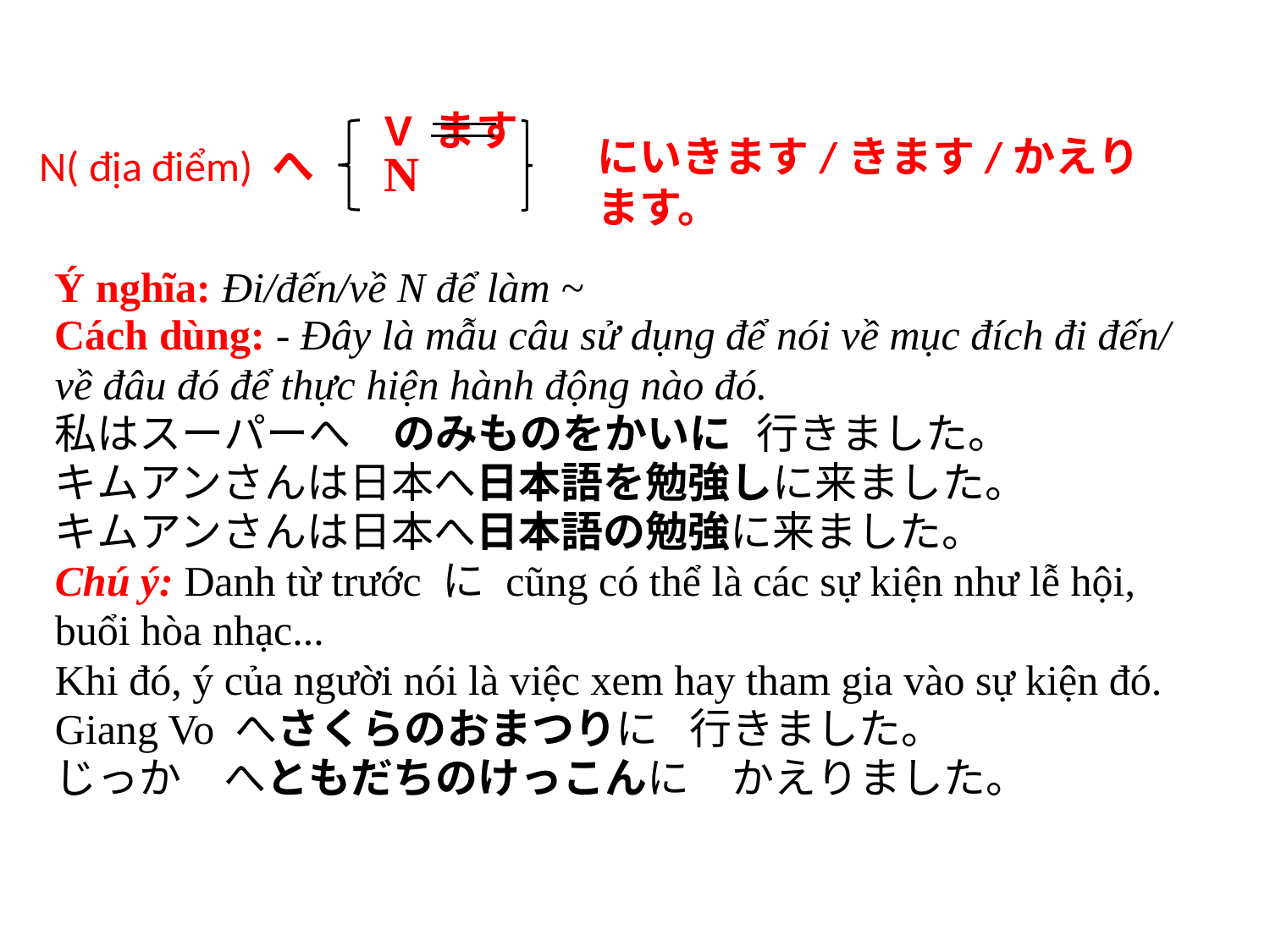

V ます
N

にいきます/きます/かえります。
N( địa điểm) へ
Ý nghĩa: Đi/đến/về N để làm ~
Cách dùng: - Đây là mẫu câu sử dụng để nói về mục đích đi đến/ về đâu đó để thực hiện hành động nào đó.
私はスーパーへ　のみものをかいに　行きました。
キムアンさんは日本へ日本語を勉強しに来ました。
キムアンさんは日本へ日本語の勉強に来ました。
Chú ý: Danh từ trước に cũng có thể là các sự kiện như lễ hội, buổi hòa nhạc...
Khi đó, ý của người nói là việc xem hay tham gia vào sự kiện đó.
Giang Vo へさくらのおまつりに	行きました。
じっか　へともだちのけっこんに　かえりました。